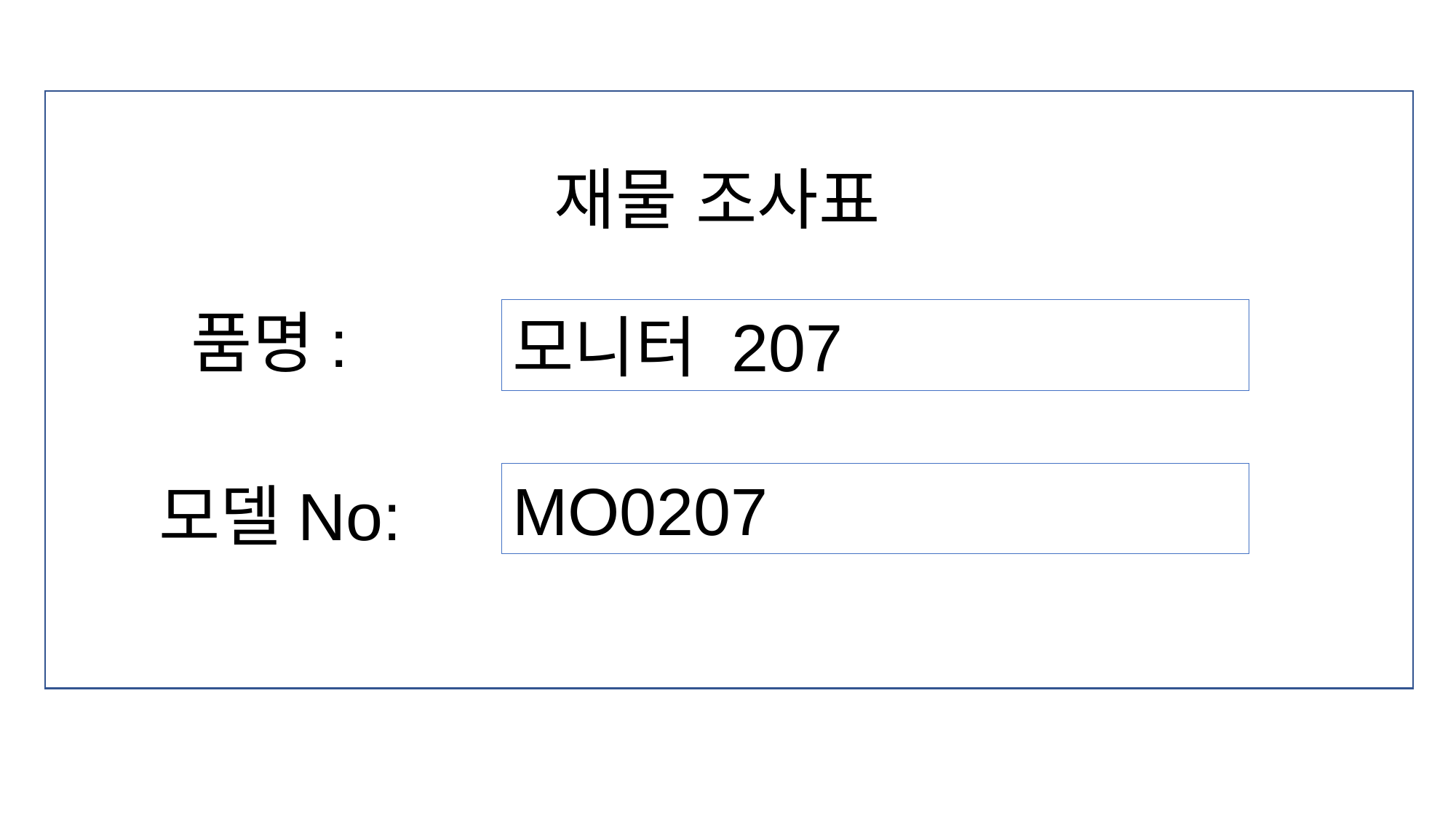

재물 조사표
품명:
모니터 207
MO0207
모델No: